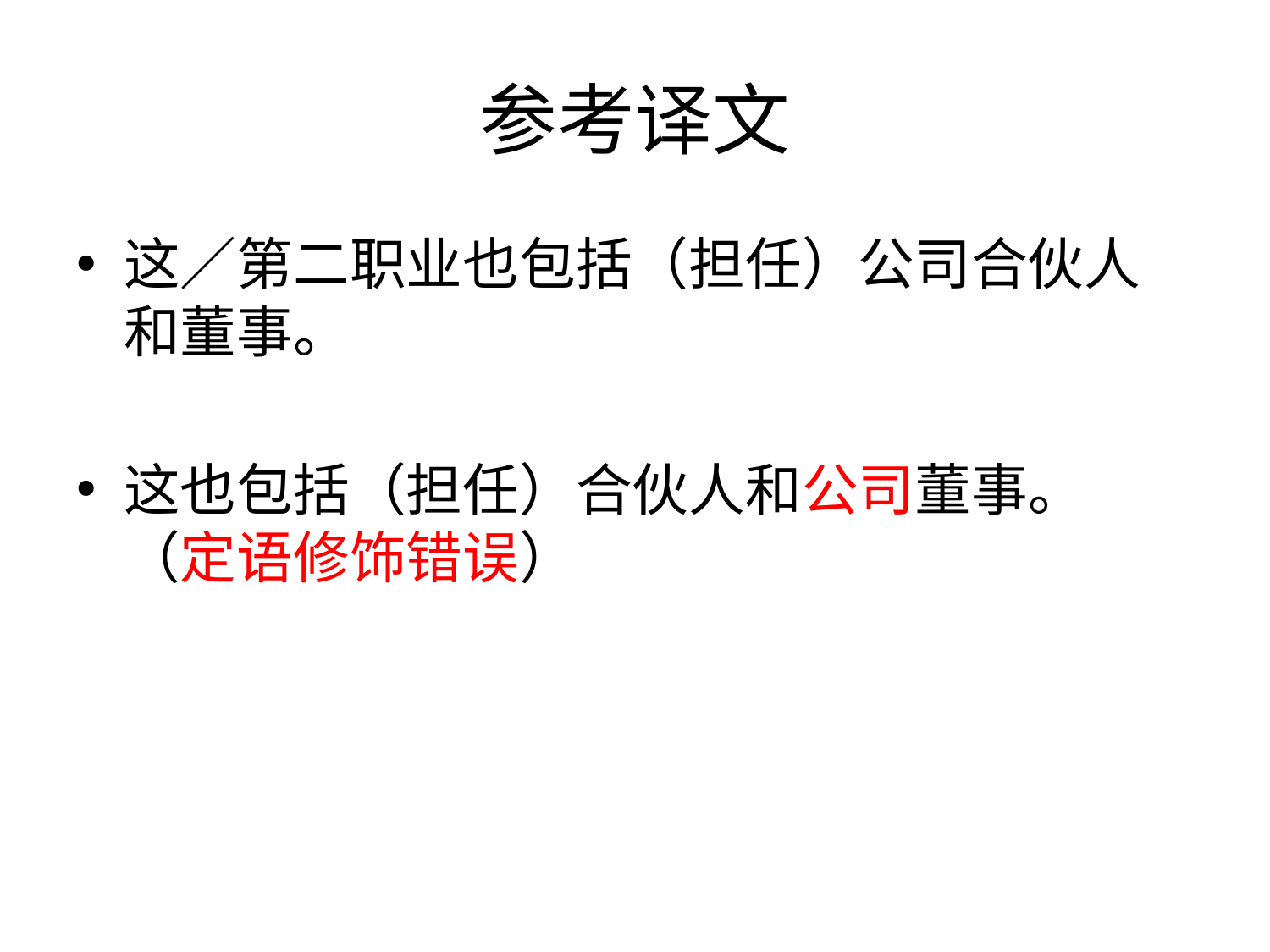

# 参考译文
这／第二职业也包括（担任）公司合伙人和董事。

这也包括（担任）合伙人和公司董事。（定语修饰错误）